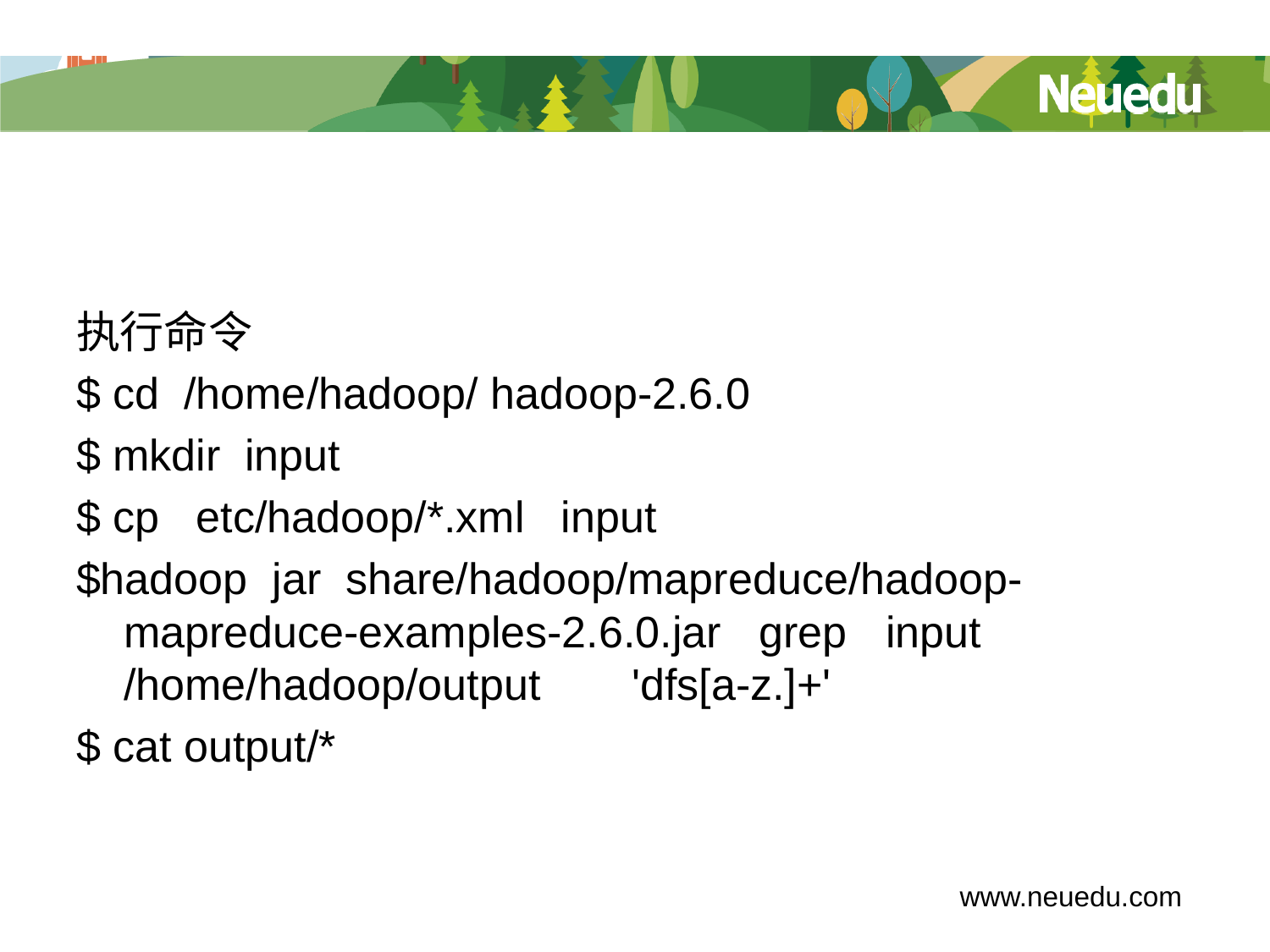

#
执行命令
$ cd  /home/hadoop/ hadoop-2.6.0
$ mkdir  input
$ cp   etc/hadoop/*.xml   input
$hadoop  jar  share/hadoop/mapreduce/hadoop-mapreduce-examples-2.6.0.jar	grep	input /home/hadoop/output	'dfs[a-z.]+'
$ cat output/*